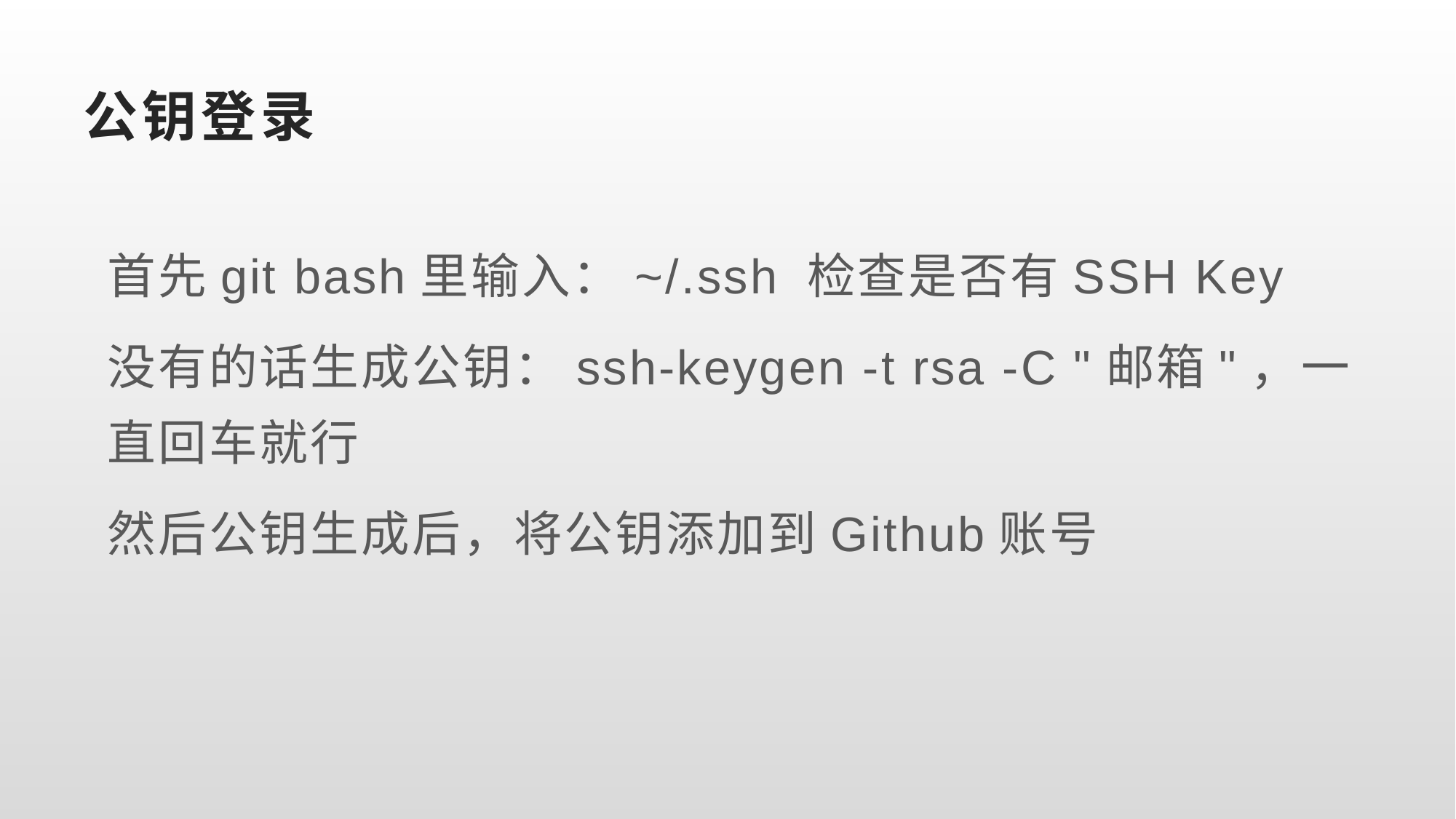

# 公钥登录
首先git bash里输入：~/.ssh 检查是否有SSH Key
没有的话生成公钥：ssh-keygen -t rsa -C "邮箱"，一直回车就行
然后公钥生成后，将公钥添加到Github账号